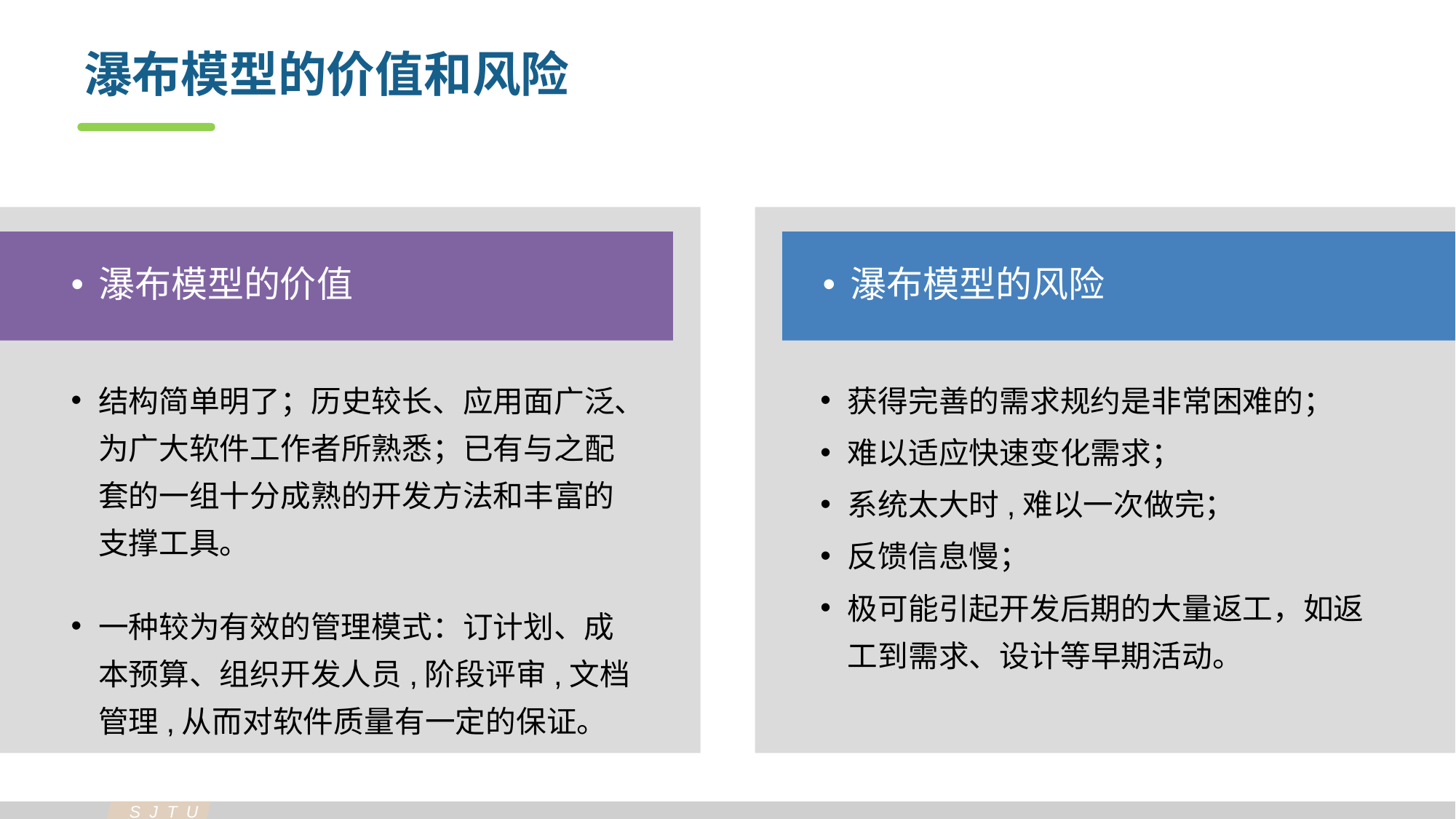

# 瀑布模型的价值和风险
结构简单明了；历史较长、应用面广泛、为广大软件工作者所熟悉；已有与之配套的一组十分成熟的开发方法和丰富的支撑工具。
一种较为有效的管理模式：订计划、成本预算、组织开发人员,阶段评审,文档管理,从而对软件质量有一定的保证。
获得完善的需求规约是非常困难的；
难以适应快速变化需求；
系统太大时,难以一次做完；
反馈信息慢；
极可能引起开发后期的大量返工，如返工到需求、设计等早期活动。
瀑布模型的价值
瀑布模型的风险
11